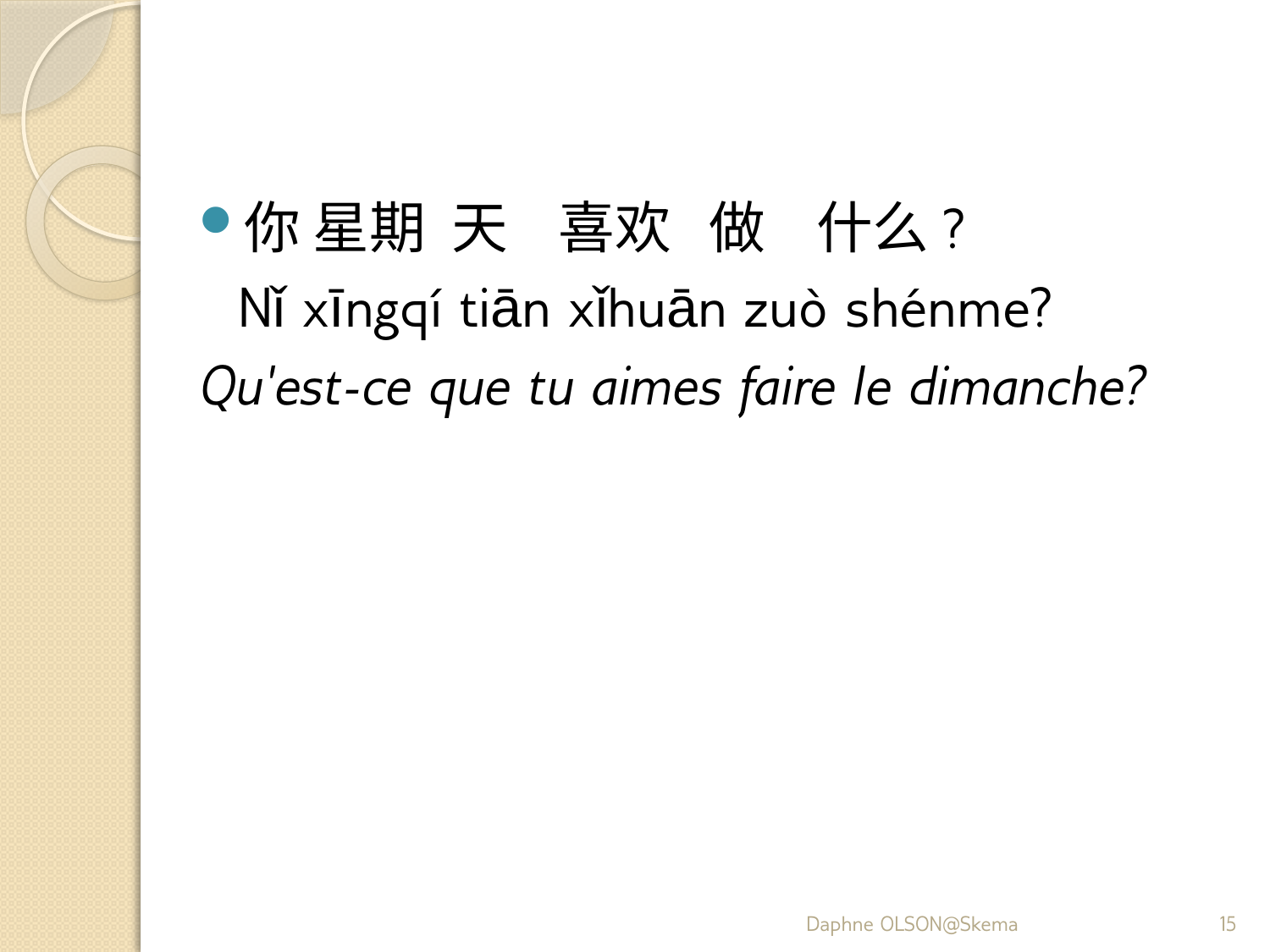

#
你 星期  天    喜欢   做    什么?
	Nǐ xīngqí tiān xǐhuān zuò shénme?
Qu'est-ce que tu aimes faire le dimanche?

Daphne OLSON@Skema
15